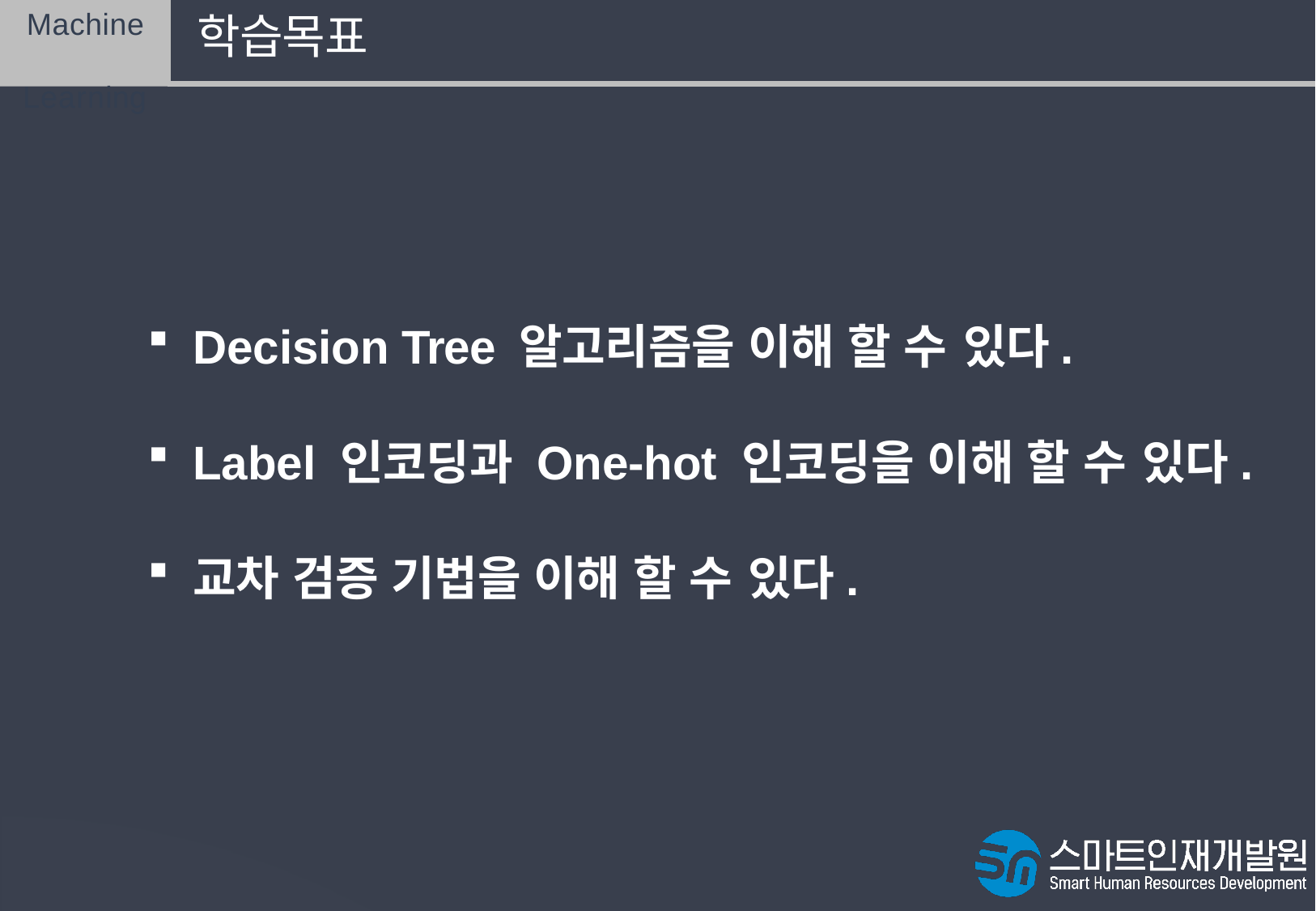

Machine  Learning
# 학습목표

Decision Tree 알고리즘을 이해 할 수 있다.

Label 인코딩과 One-hot 인코딩을 이해 할 수 있다.

교차 검증 기법을 이해 할 수 있다.